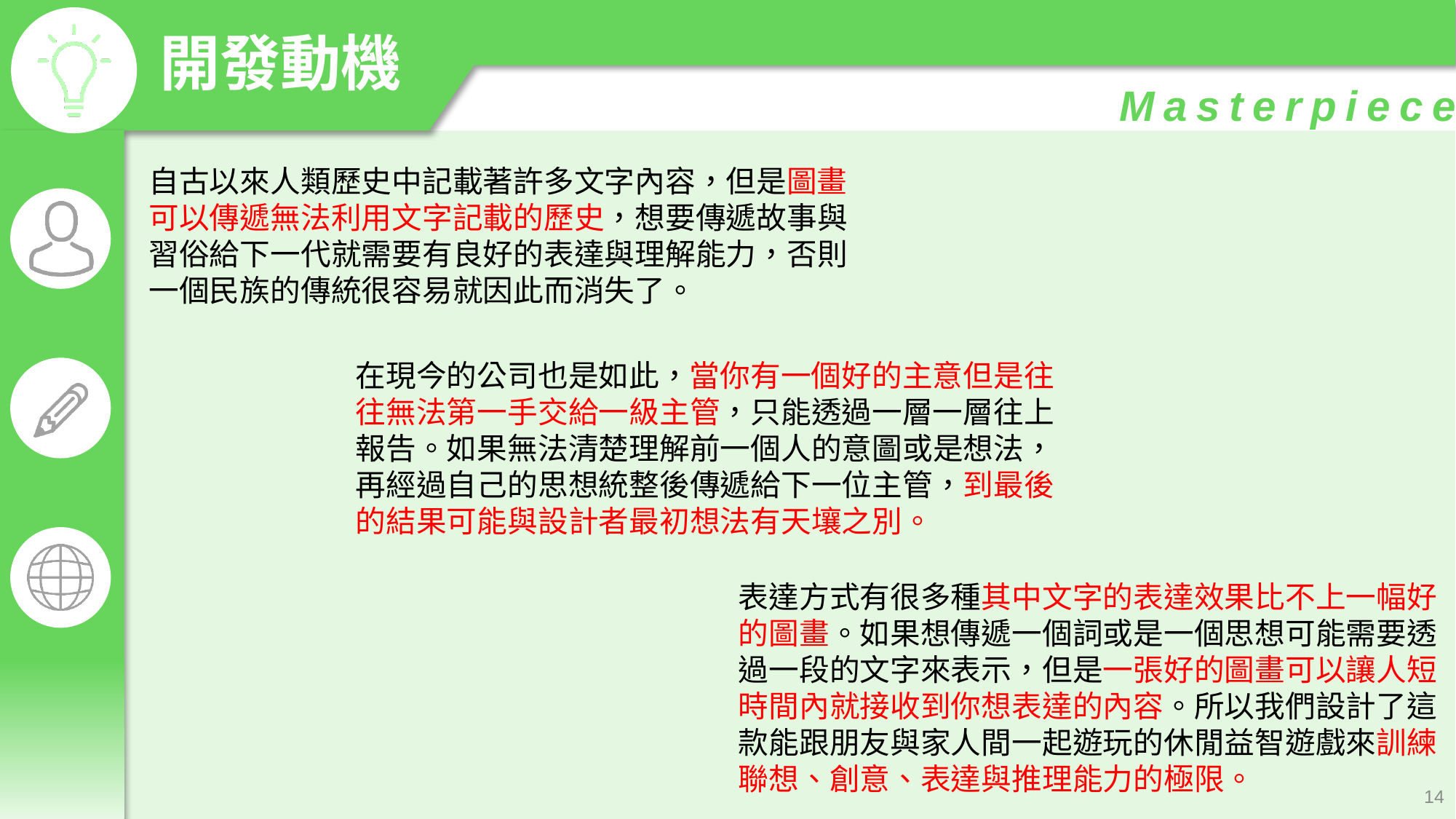

自古以來人類歷史中記載著許多文字內容，但是圖畫可以傳遞無法利用文字記載的歷史，想要傳遞故事與習俗給下一代就需要有良好的表達與理解能力，否則一個民族的傳統很容易就因此而消失了。
在現今的公司也是如此，當你有一個好的主意但是往往無法第一手交給一級主管，只能透過一層一層往上報告。如果無法清楚理解前一個人的意圖或是想法，再經過自己的思想統整後傳遞給下一位主管，到最後的結果可能與設計者最初想法有天壤之別。
表達方式有很多種其中文字的表達效果比不上一幅好的圖畫。如果想傳遞一個詞或是一個思想可能需要透過一段的文字來表示，但是一張好的圖畫可以讓人短時間內就接收到你想表達的內容。所以我們設計了這款能跟朋友與家人間一起遊玩的休閒益智遊戲來訓練聯想、創意、表達與推理能力的極限。
14